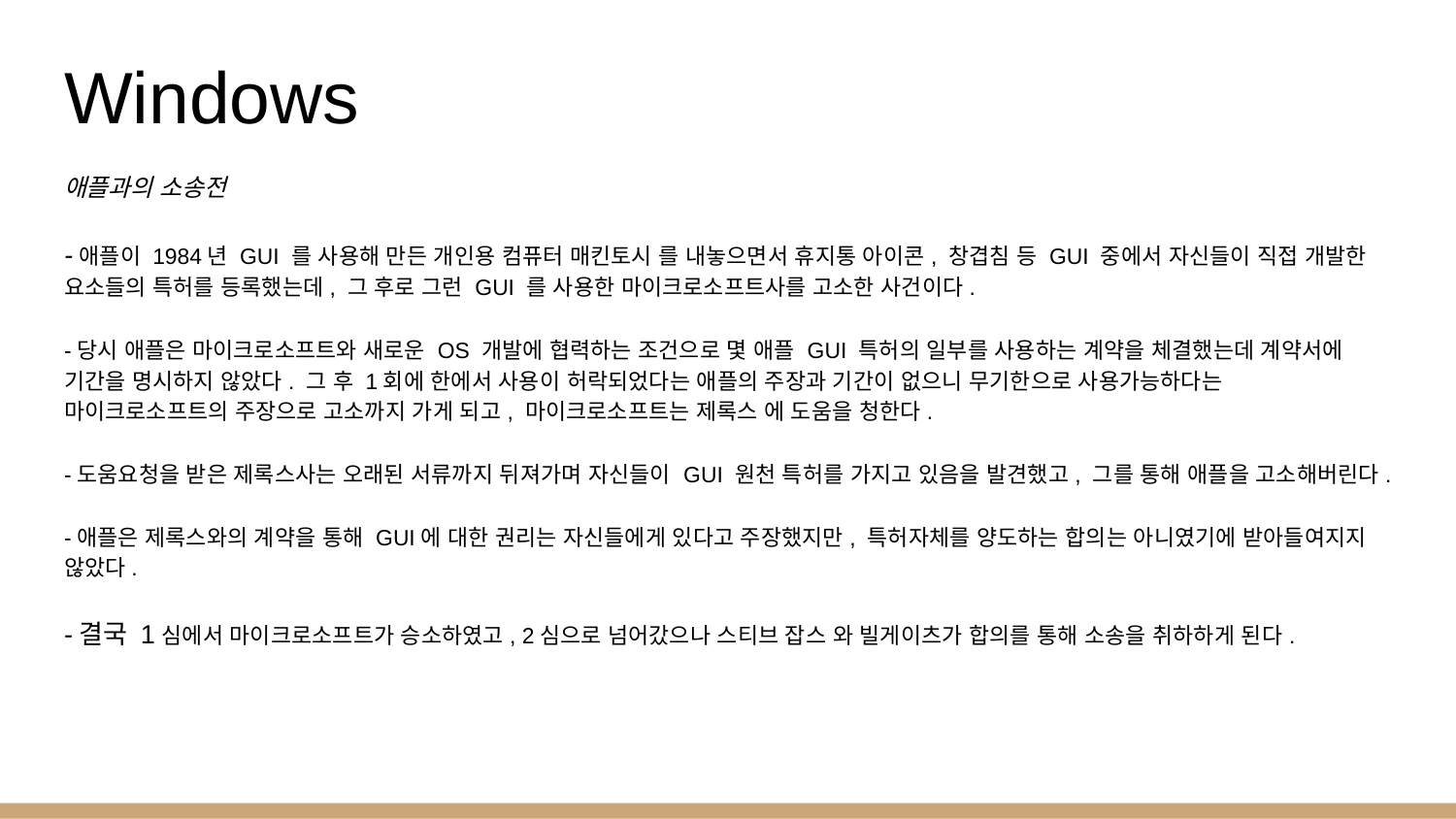

# Windows
애플과의 소송전
-애플이 1984년 GUI 를 사용해 만든 개인용 컴퓨터 매킨토시 를 내놓으면서 휴지통 아이콘, 창겹침 등 GUI 중에서 자신들이 직접 개발한 요소들의 특허를 등록했는데, 그 후로 그런 GUI 를 사용한 마이크로소프트사를 고소한 사건이다.
-당시 애플은 마이크로소프트와 새로운 OS 개발에 협력하는 조건으로 몇 애플 GUI 특허의 일부를 사용하는 계약을 체결했는데 계약서에 기간을 명시하지 않았다. 그 후 1회에 한에서 사용이 허락되었다는 애플의 주장과 기간이 없으니 무기한으로 사용가능하다는 마이크로소프트의 주장으로 고소까지 가게 되고, 마이크로소프트는 제록스 에 도움을 청한다.
-도움요청을 받은 제록스사는 오래된 서류까지 뒤져가며 자신들이 GUI 원천 특허를 가지고 있음을 발견했고, 그를 통해 애플을 고소해버린다.
-애플은 제록스와의 계약을 통해 GUI에 대한 권리는 자신들에게 있다고 주장했지만, 특허자체를 양도하는 합의는 아니였기에 받아들여지지 않았다.
-결국 1심에서 마이크로소프트가 승소하였고, 2심으로 넘어갔으나 스티브 잡스 와 빌게이츠가 합의를 통해 소송을 취하하게 된다.